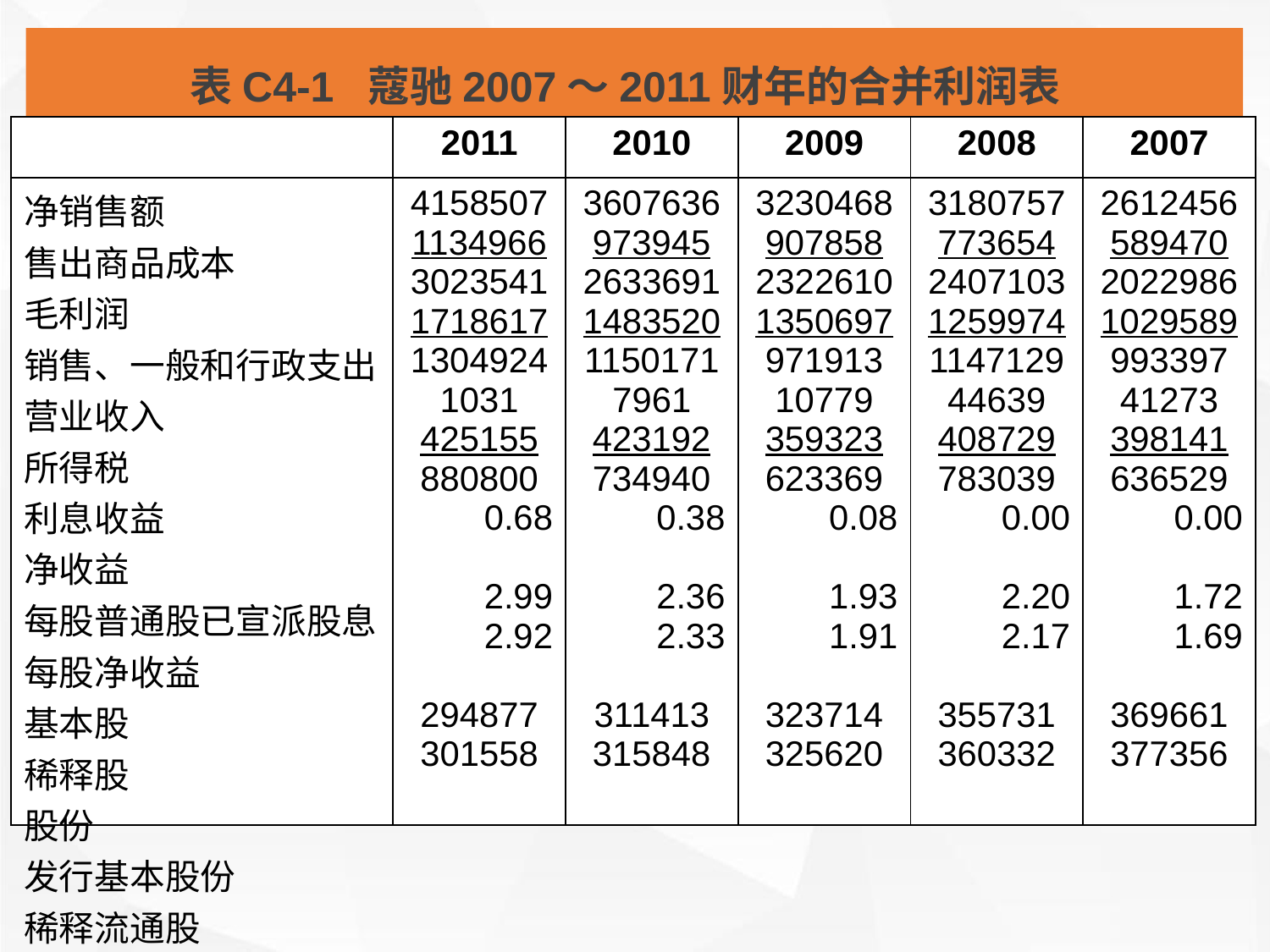

表C4-1  蔻驰2007～2011财年的合并利润表
|  | 2011 | 2010 | 2009 | 2008 | 2007 |
| --- | --- | --- | --- | --- | --- |
| 净销售额 售出商品成本 毛利润 销售、一般和行政支出 营业收入 所得税 利息收益 净收益 每股普通股已宣派股息 每股净收益 基本股 稀释股 股份 发行基本股份 稀释流通股 | 4158507 1134966 3023541 1718617 1304924 1031 425155 880800 0.68 2.99 2.92 294877 301558 | 3607636 973945 2633691 1483520 1150171 7961 423192 734940 0.38 2.36 2.33 311413 315848 | 3230468 907858 2322610 1350697 971913 10779 359323 623369 0.08 1.93 1.91 323714 325620 | 3180757 773654 2407103 1259974 1147129 44639 408729 783039 0.00 2.20 2.17 355731 360332 | 2612456 589470 2022986 1029589 993397 41273 398141 636529 0.00 1.72 1.69 369661 377356 |